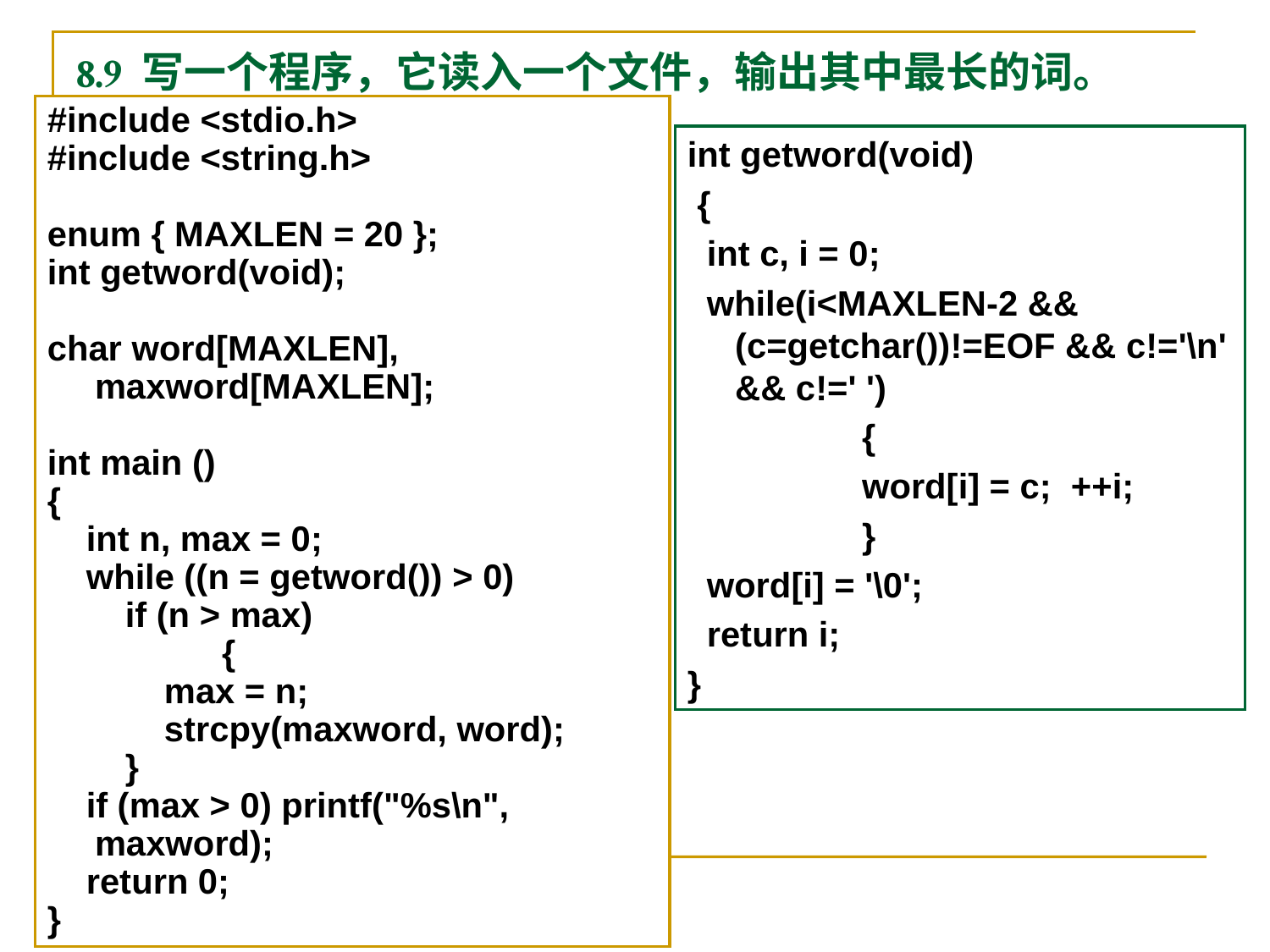

# 8.9 写一个程序，它读入一个文件，输出其中最长的词。
#include <stdio.h>
#include <string.h>

enum { MAXLEN = 20 };
int getword(void);

char word[MAXLEN], maxword[MAXLEN];

int main ()
{
    int n, max = 0;
    while ((n = getword()) > 0)
        if (n > max)
		{
            max = n;
            strcpy(maxword, word);
        }
    if (max > 0) printf("%s\n", maxword);
    return 0;
}
int getword(void)
 {
  int c, i = 0;
  while(i<MAXLEN-2 && (c=getchar())!=EOF && c!='\n' && c!=' ')
		{
		word[i] = c;  ++i;
		}
  word[i] = '\0';
  return i;
}